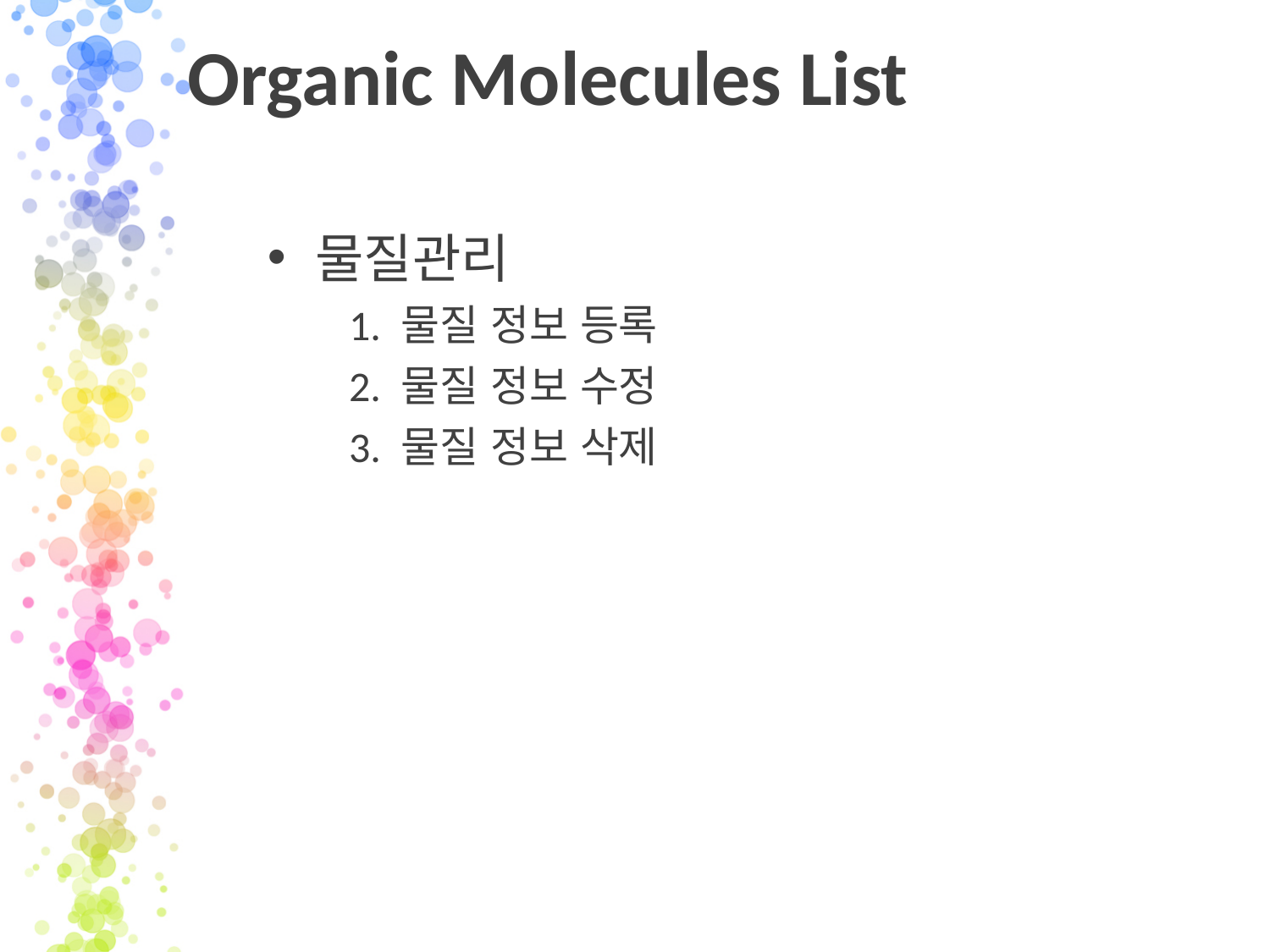

# Organic Molecules List
물질관리
  1. 물질 정보 등록
  2. 물질 정보 수정
  3. 물질 정보 삭제